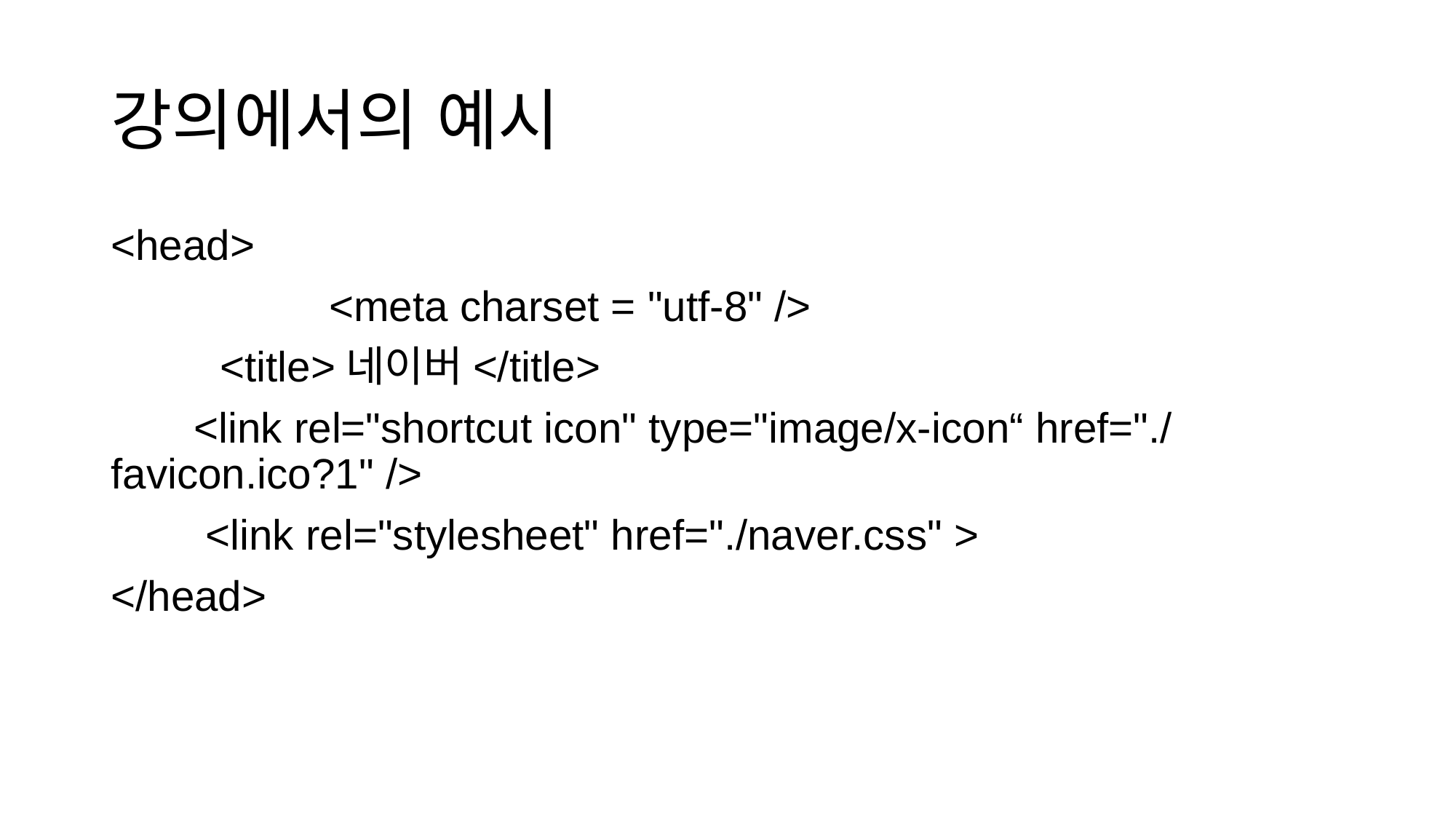

# 강의에서의 예시
<head>
		<meta charset = "utf-8" />
    	<title>네이버</title>
       <link rel="shortcut icon" type="image/x-icon“ href="./favicon.ico?1" />
        <link rel="stylesheet" href="./naver.css" >
</head>